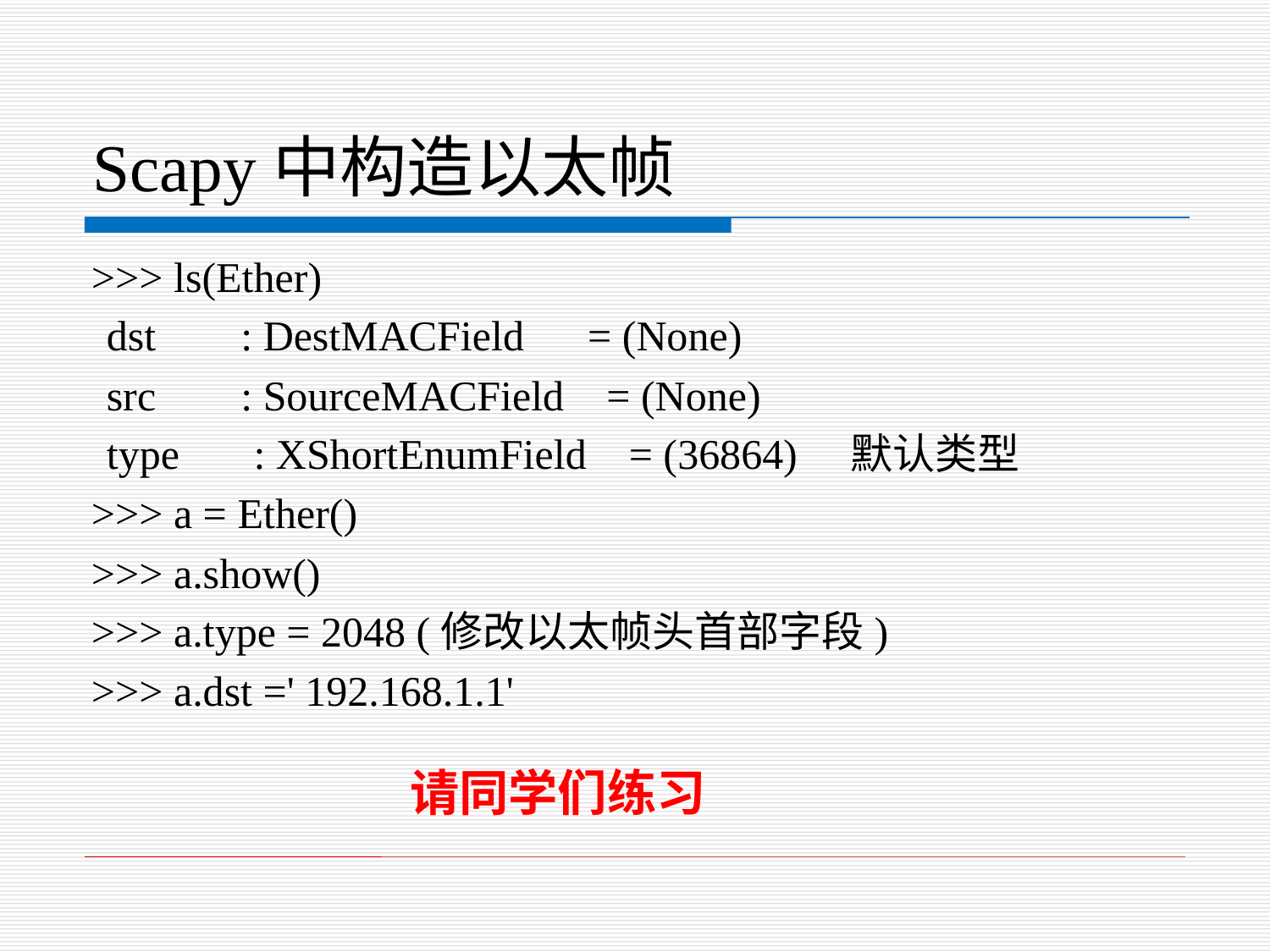

# Scapy中构造以太帧
>>> ls(Ether)
dst        : DestMACField      = (None)
src        : SourceMACField    = (None)
type       : XShortEnumField    = (36864)    默认类型
>>> a = Ether()
>>> a.show()
>>> a.type = 2048 (修改以太帧头首部字段)
>>> a.dst =' 192.168.1.1'
请同学们练习